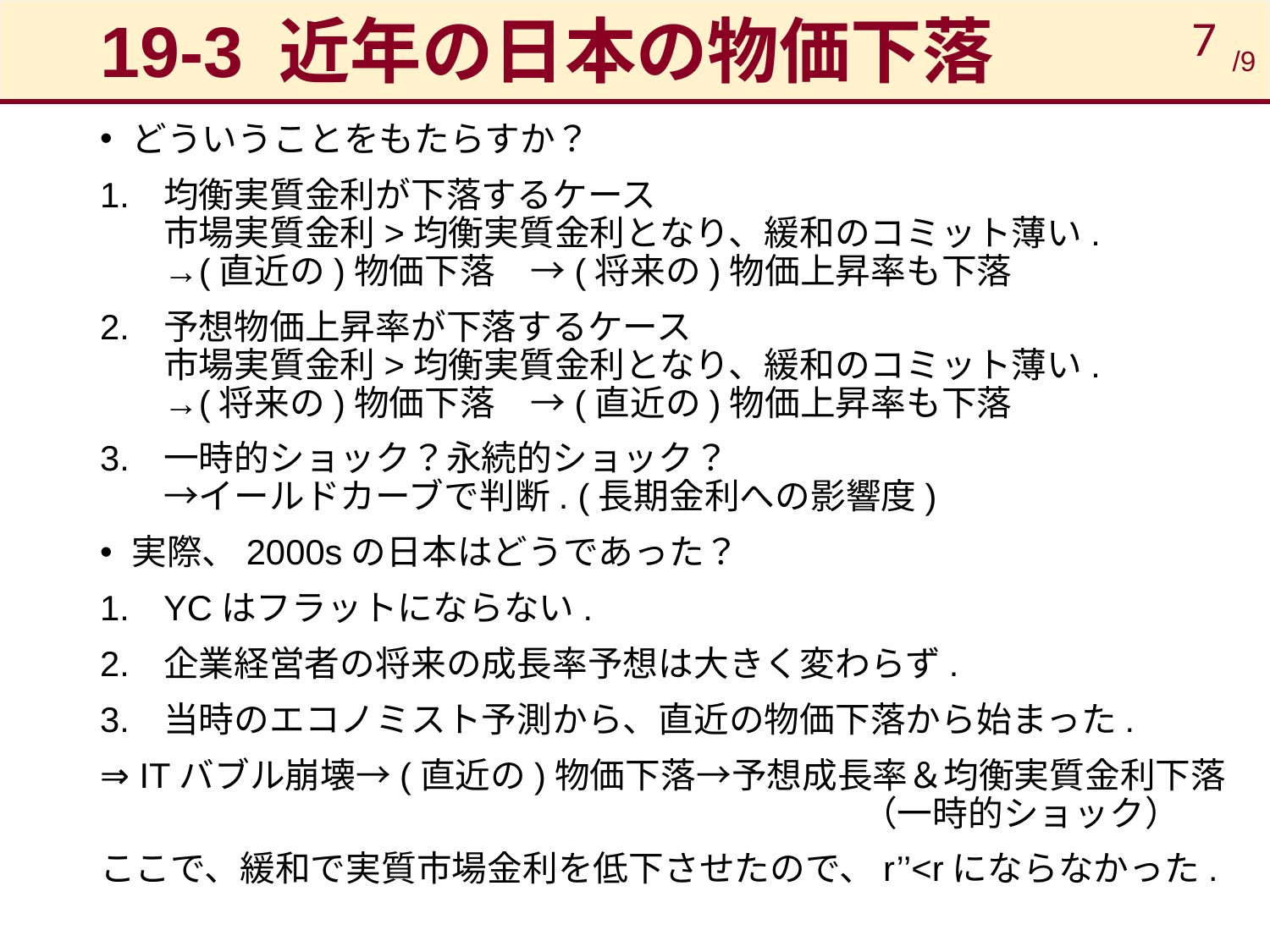

# 19-3 近年の日本の物価下落
7
/9
どういうことをもたらすか？
均衡実質金利が下落するケース
市場実質金利>均衡実質金利となり、緩和のコミット薄い.
→(直近の)物価下落　→(将来の)物価上昇率も下落
予想物価上昇率が下落するケース
市場実質金利>均衡実質金利となり、緩和のコミット薄い.
→(将来の)物価下落　→(直近の)物価上昇率も下落
一時的ショック？永続的ショック？
→イールドカーブで判断. (長期金利への影響度)
実際、2000sの日本はどうであった？
YCはフラットにならない.
企業経営者の将来の成長率予想は大きく変わらず.
当時のエコノミスト予測から、直近の物価下落から始まった.
⇒ ITバブル崩壊→(直近の)物価下落→予想成長率＆均衡実質金利下落
						（一時的ショック）
ここで、緩和で実質市場金利を低下させたので、r’’<rにならなかった.